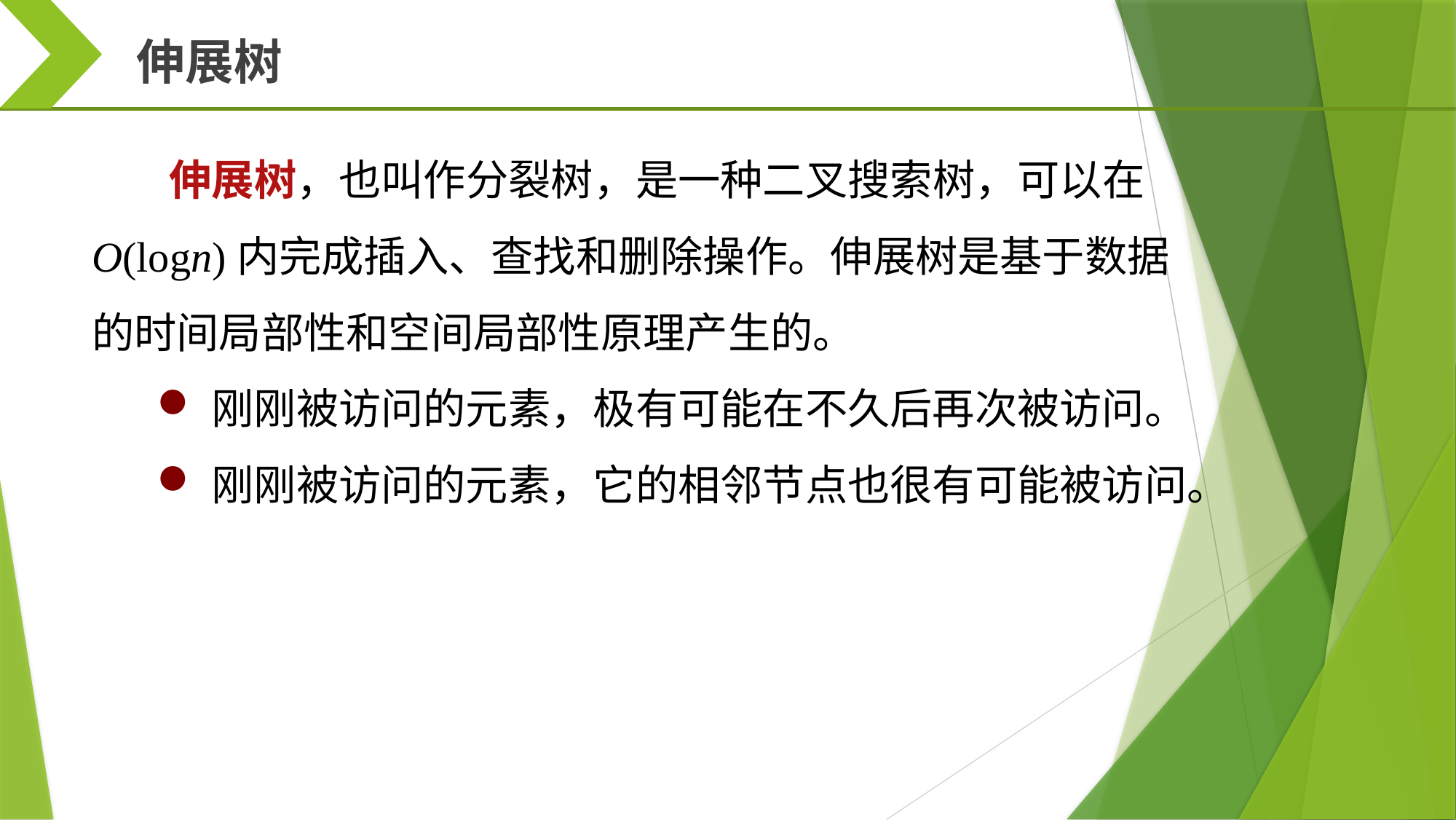

伸展树
伸展树，也叫作分裂树，是一种二叉搜索树，可以在O(logn)内完成插入、查找和删除操作。伸展树是基于数据的时间局部性和空间局部性原理产生的。
刚刚被访问的元素，极有可能在不久后再次被访问。
刚刚被访问的元素，它的相邻节点也很有可能被访问。